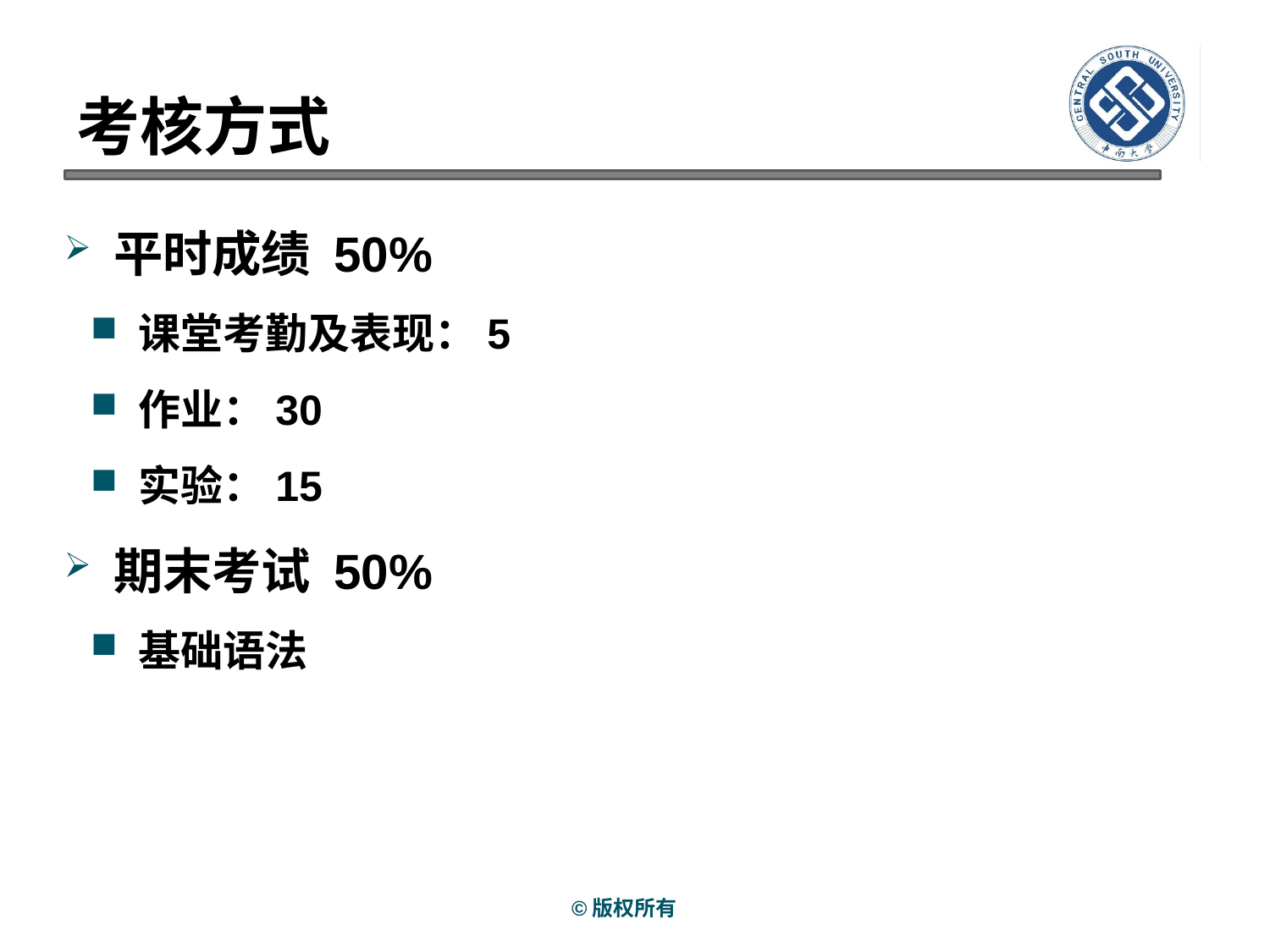

# 考核方式
平时成绩 50%
课堂考勤及表现：5
作业：30
实验：15
期末考试 50%
基础语法